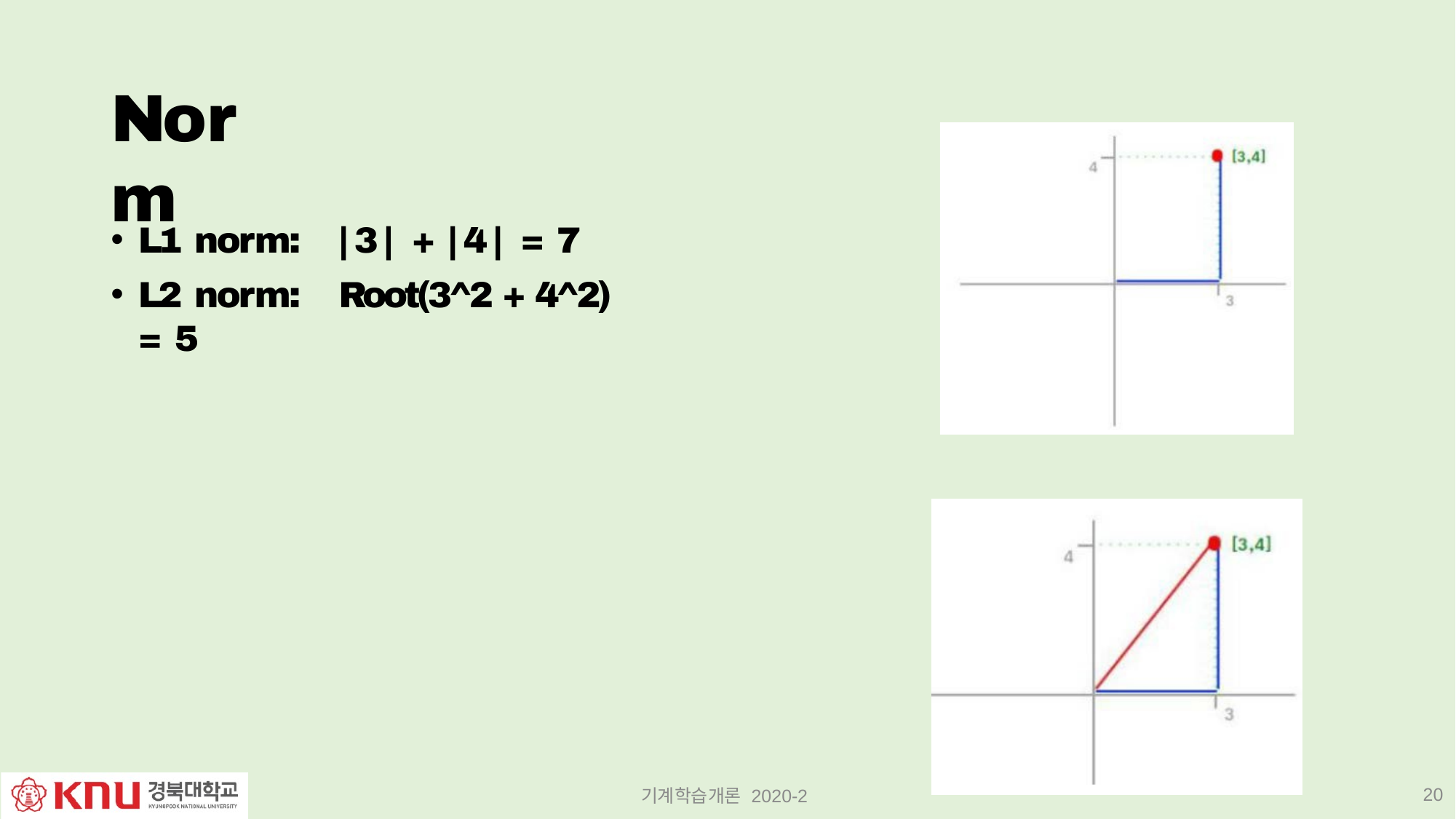

# Norm

L1 norm:	|3| + |4| = 7
L2 norm:	Root(3^2 + 4^2) = 5

20
기계학습개론 2020-2